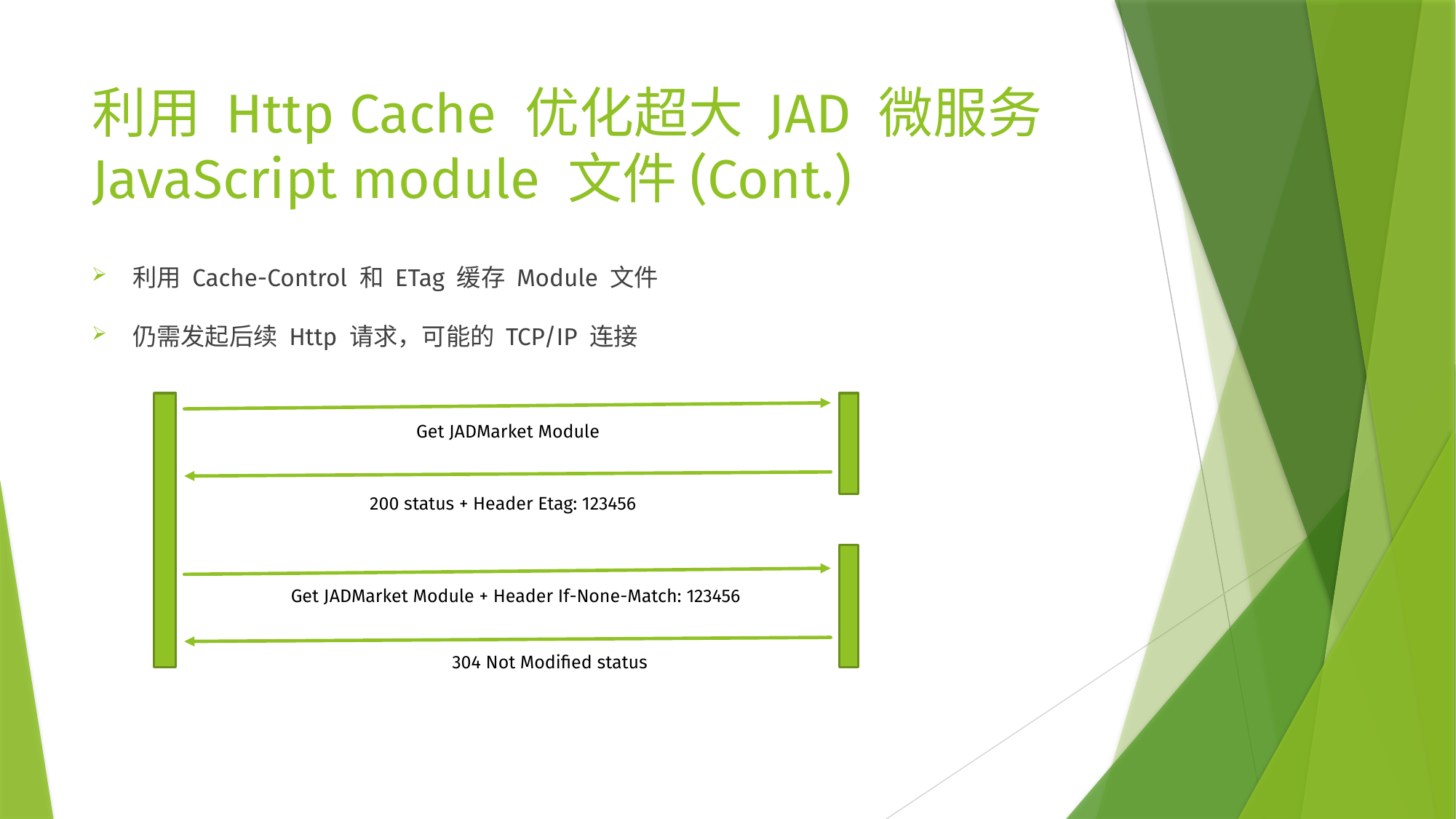

# 利用 Http Cache 优化超大 JAD 微服务 JavaScript module 文件(Cont.)
利用 Cache-Control 和 ETag 缓存 Module 文件
仍需发起后续 Http 请求，可能的 TCP/IP 连接

Get JADMarket Module
200 status + Header Etag: 123456
Get JADMarket Module + Header If-None-Match: 123456
304 Not Modified status